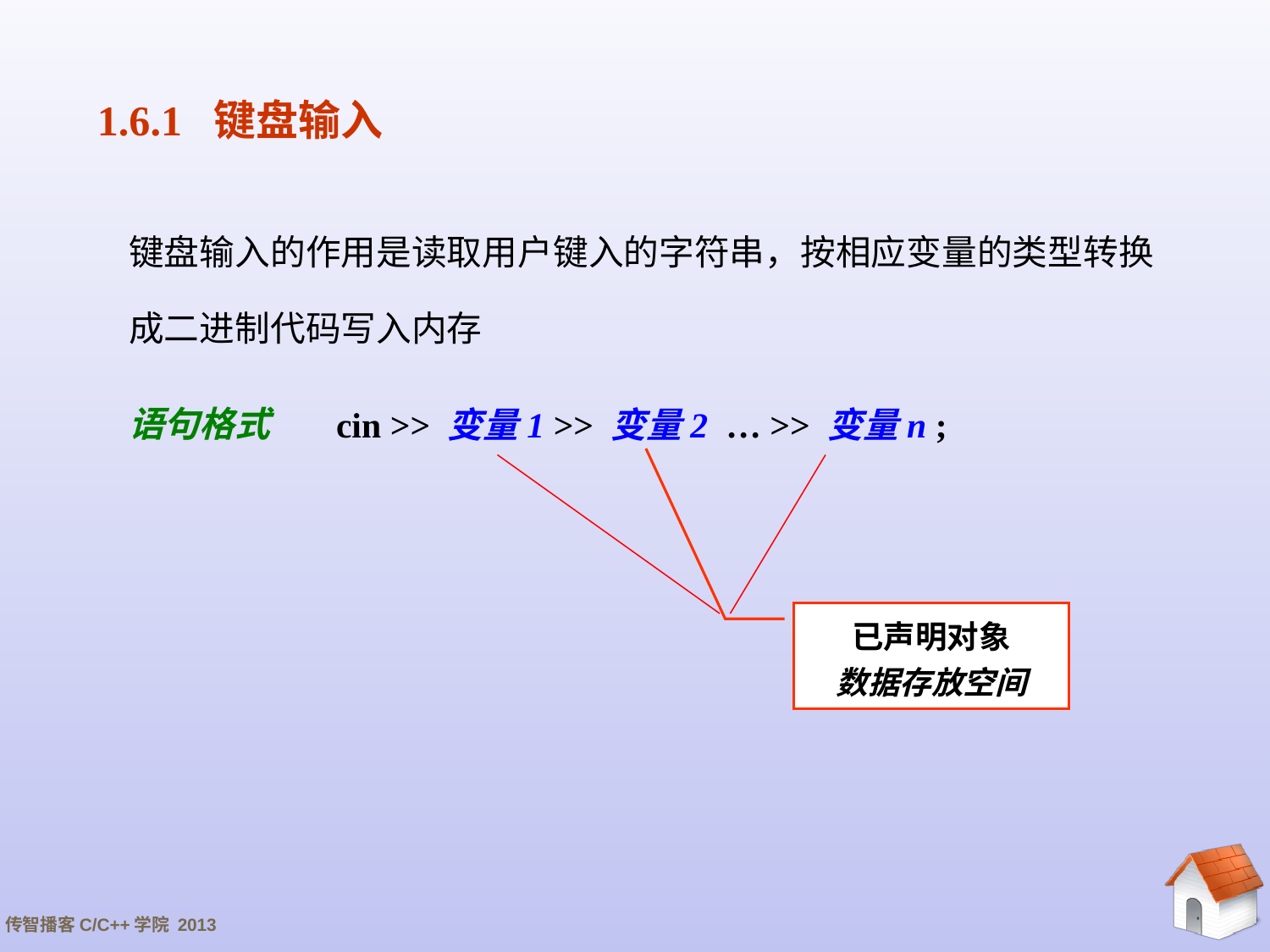

# 1.6.1  键盘输入
键盘输入的作用是读取用户键入的字符串，按相应变量的类型转换成二进制代码写入内存
语句格式
cin >> 变量1 >> 变量2  … >> 变量n ;

已声明对象
数据存放空间